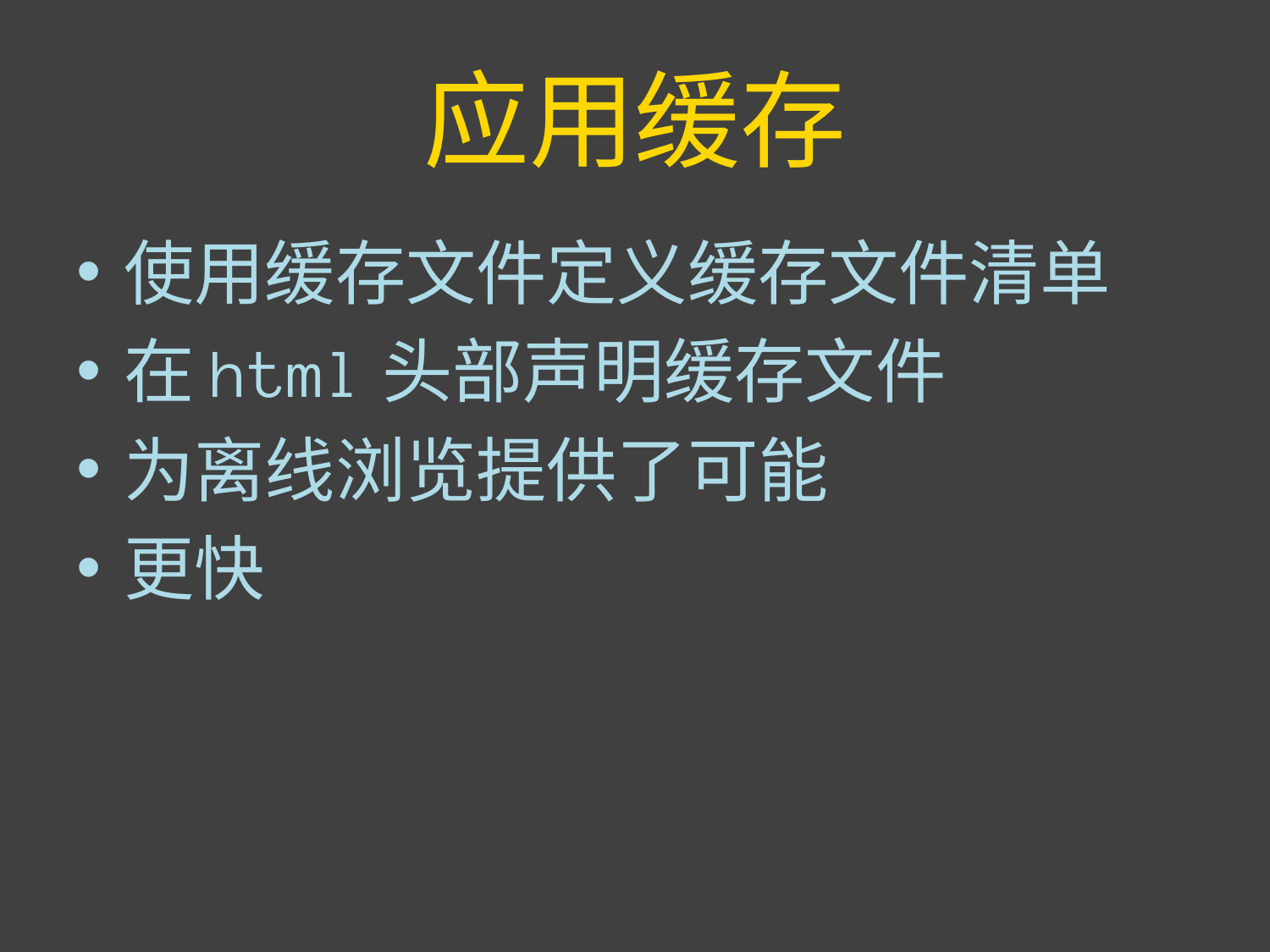

# 应用缓存
使用缓存文件定义缓存文件清单
在html头部声明缓存文件
为离线浏览提供了可能
更快